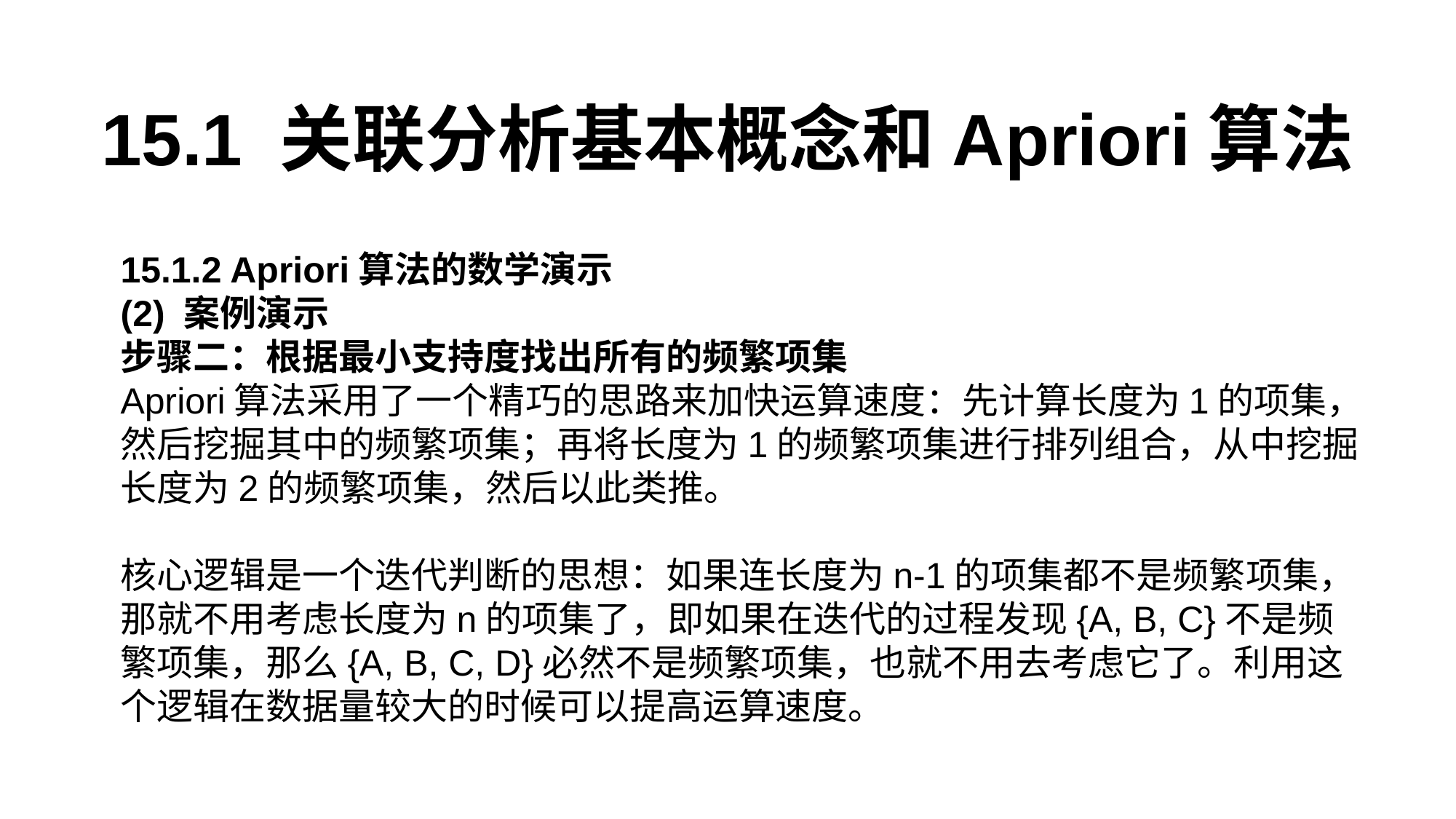

15.1 关联分析基本概念和Apriori算法
15.1.2 Apriori算法的数学演示
(2) 案例演示
步骤二：根据最小支持度找出所有的频繁项集
Apriori算法采用了一个精巧的思路来加快运算速度：先计算长度为1的项集，然后挖掘其中的频繁项集；再将长度为1的频繁项集进行排列组合，从中挖掘长度为2的频繁项集，然后以此类推。

核心逻辑是一个迭代判断的思想：如果连长度为n-1的项集都不是频繁项集，那就不用考虑长度为n的项集了，即如果在迭代的过程发现{A, B, C}不是频繁项集，那么{A, B, C, D}必然不是频繁项集，也就不用去考虑它了。利用这个逻辑在数据量较大的时候可以提高运算速度。